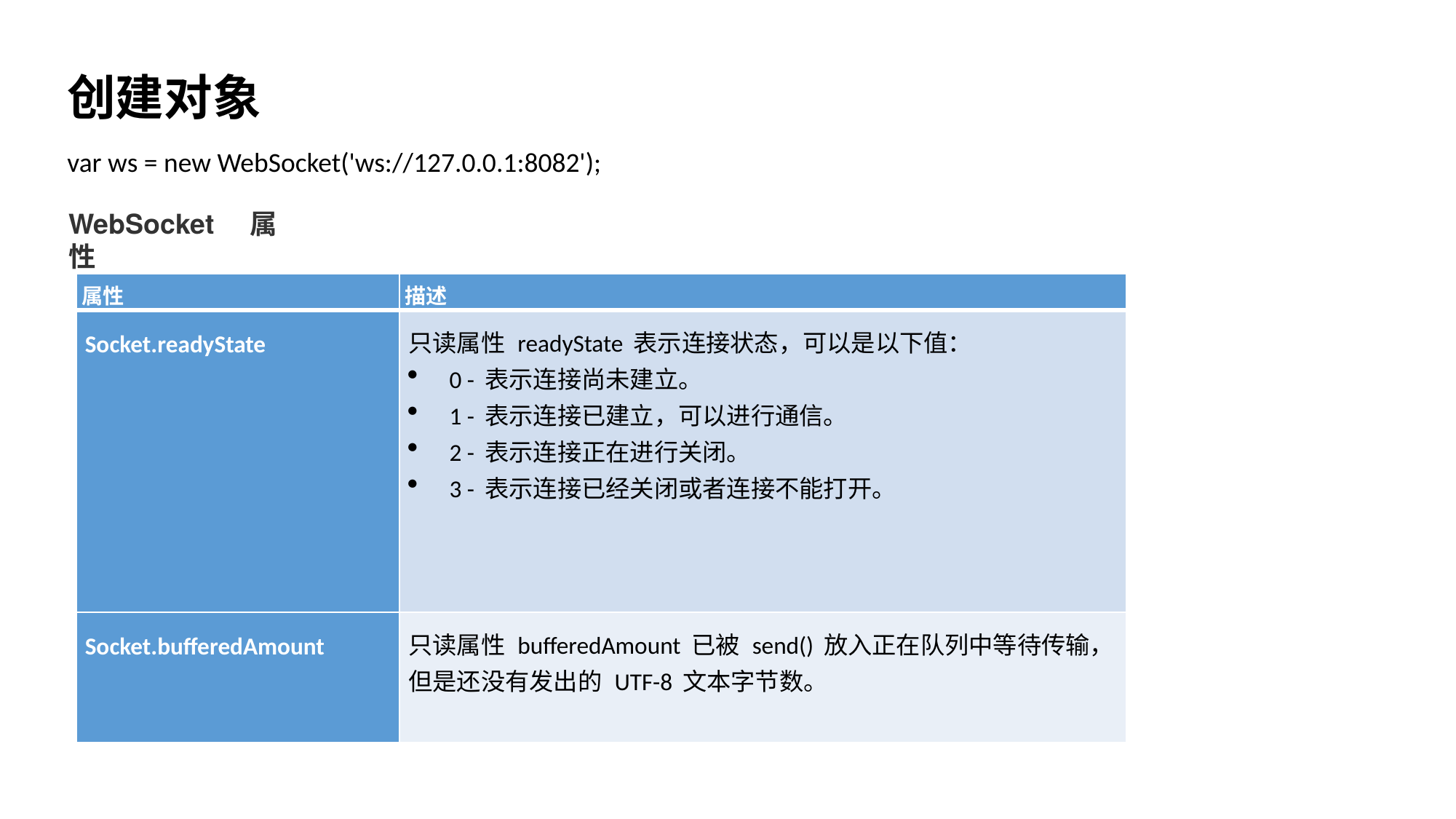

创建对象
var ws = new WebSocket('ws://127.0.0.1:8082');
WebSocket 属性
| 属性 | 描述 |
| --- | --- |
| Socket.readyState | 只读属性 readyState 表示连接状态，可以是以下值： 0 - 表示连接尚未建立。 1 - 表示连接已建立，可以进行通信。 2 - 表示连接正在进行关闭。 3 - 表示连接已经关闭或者连接不能打开。 |
| Socket.bufferedAmount | 只读属性 bufferedAmount 已被 send() 放入正在队列中等待传输，但是还没有发出的 UTF-8 文本字节数。 |